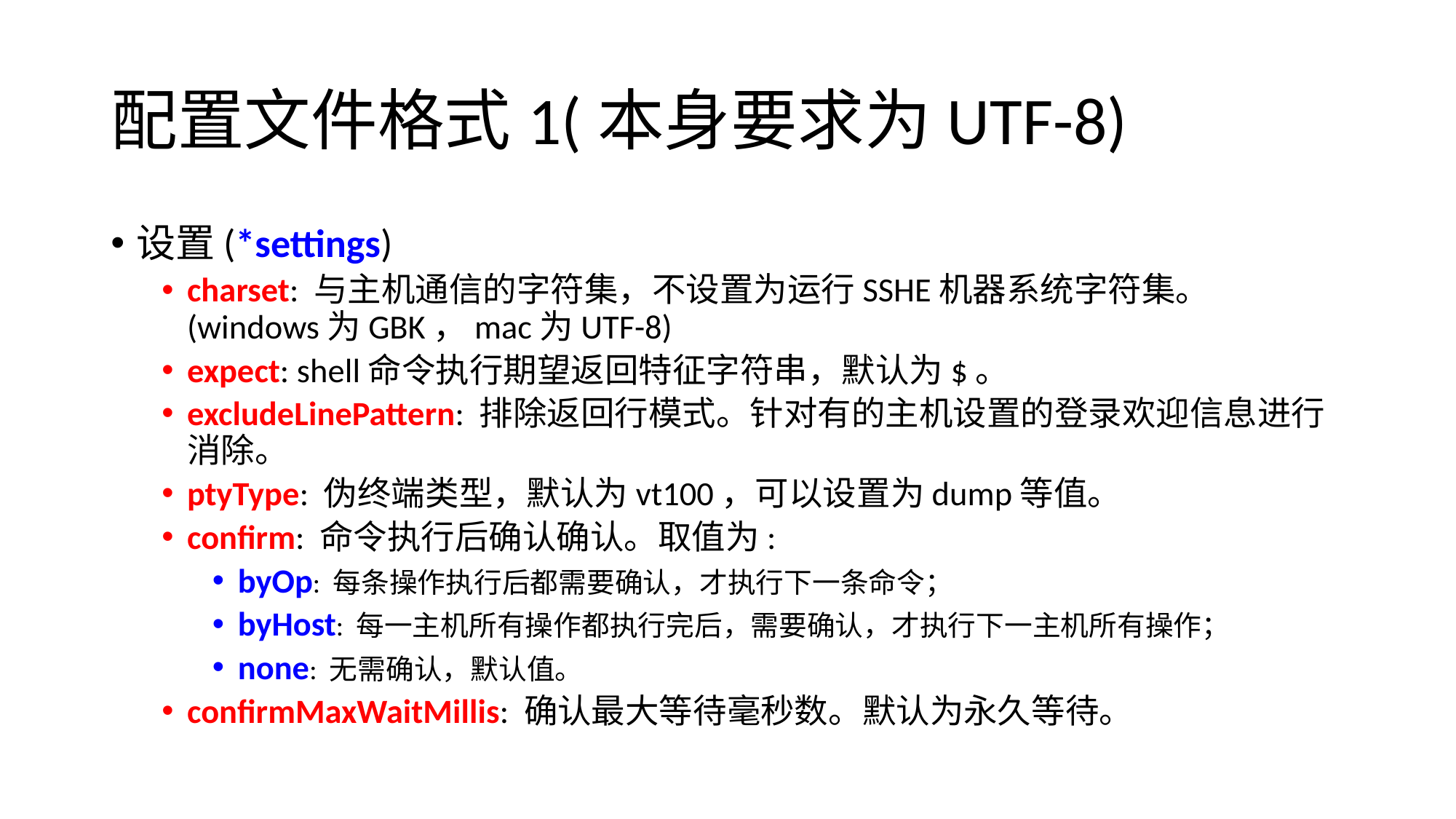

# 配置文件格式1(本身要求为UTF-8)
设置(*settings)
charset: 与主机通信的字符集，不设置为运行SSHE机器系统字符集。(windows为GBK，mac为UTF-8)
expect: shell命令执行期望返回特征字符串，默认为$。
excludeLinePattern: 排除返回行模式。针对有的主机设置的登录欢迎信息进行消除。
ptyType: 伪终端类型，默认为vt100，可以设置为dump等值。
confirm: 命令执行后确认确认。取值为:
byOp: 每条操作执行后都需要确认，才执行下一条命令；
byHost: 每一主机所有操作都执行完后，需要确认，才执行下一主机所有操作；
none: 无需确认，默认值。
confirmMaxWaitMillis: 确认最大等待毫秒数。默认为永久等待。